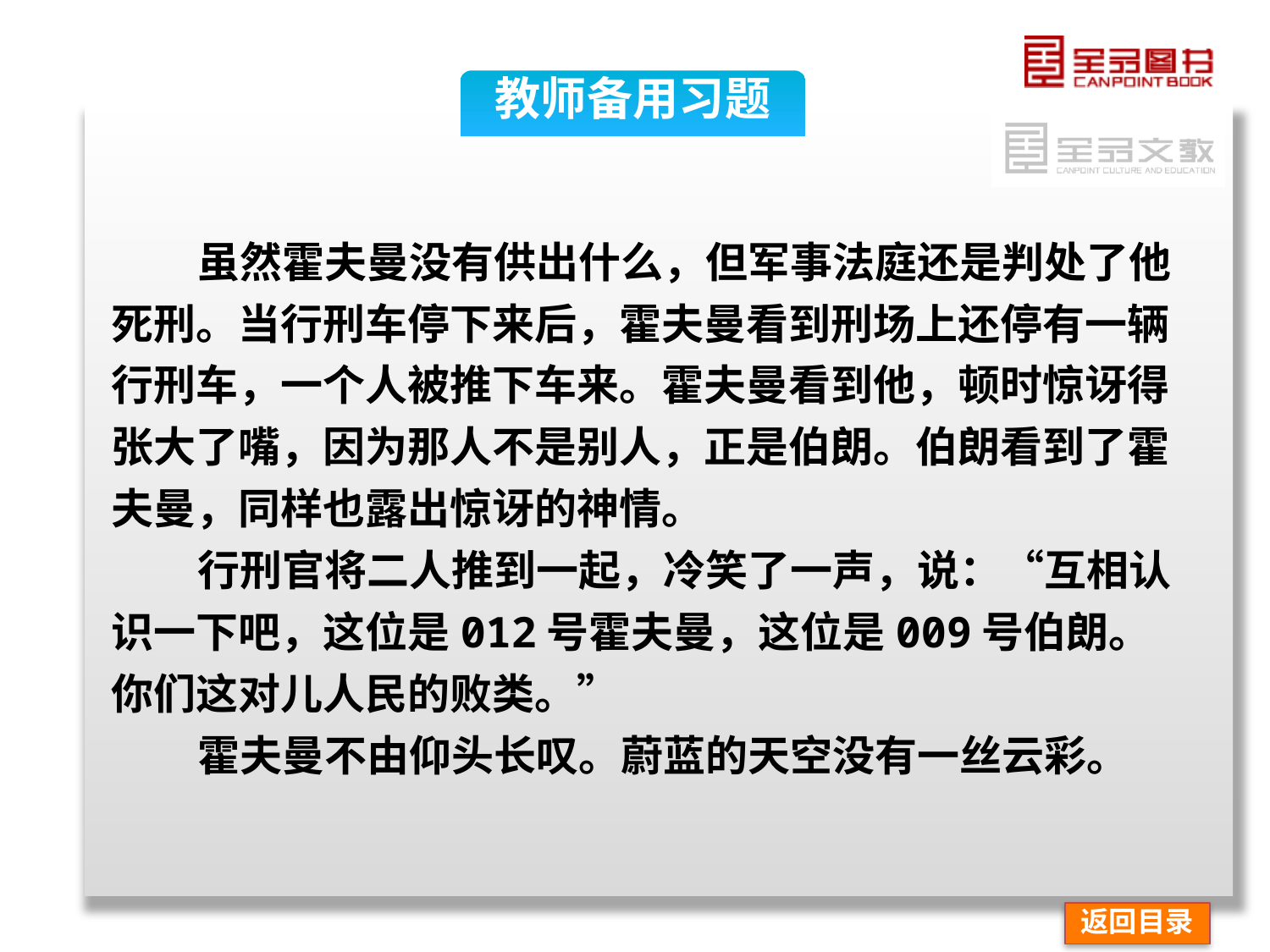

教师备用习题
虽然霍夫曼没有供出什么，但军事法庭还是判处了他死刑。当行刑车停下来后，霍夫曼看到刑场上还停有一辆行刑车，一个人被推下车来。霍夫曼看到他，顿时惊讶得张大了嘴，因为那人不是别人，正是伯朗。伯朗看到了霍夫曼，同样也露出惊讶的神情。
行刑官将二人推到一起，冷笑了一声，说：“互相认识一下吧，这位是012号霍夫曼，这位是009号伯朗。你们这对儿人民的败类。”
霍夫曼不由仰头长叹。蔚蓝的天空没有一丝云彩。
返回目录